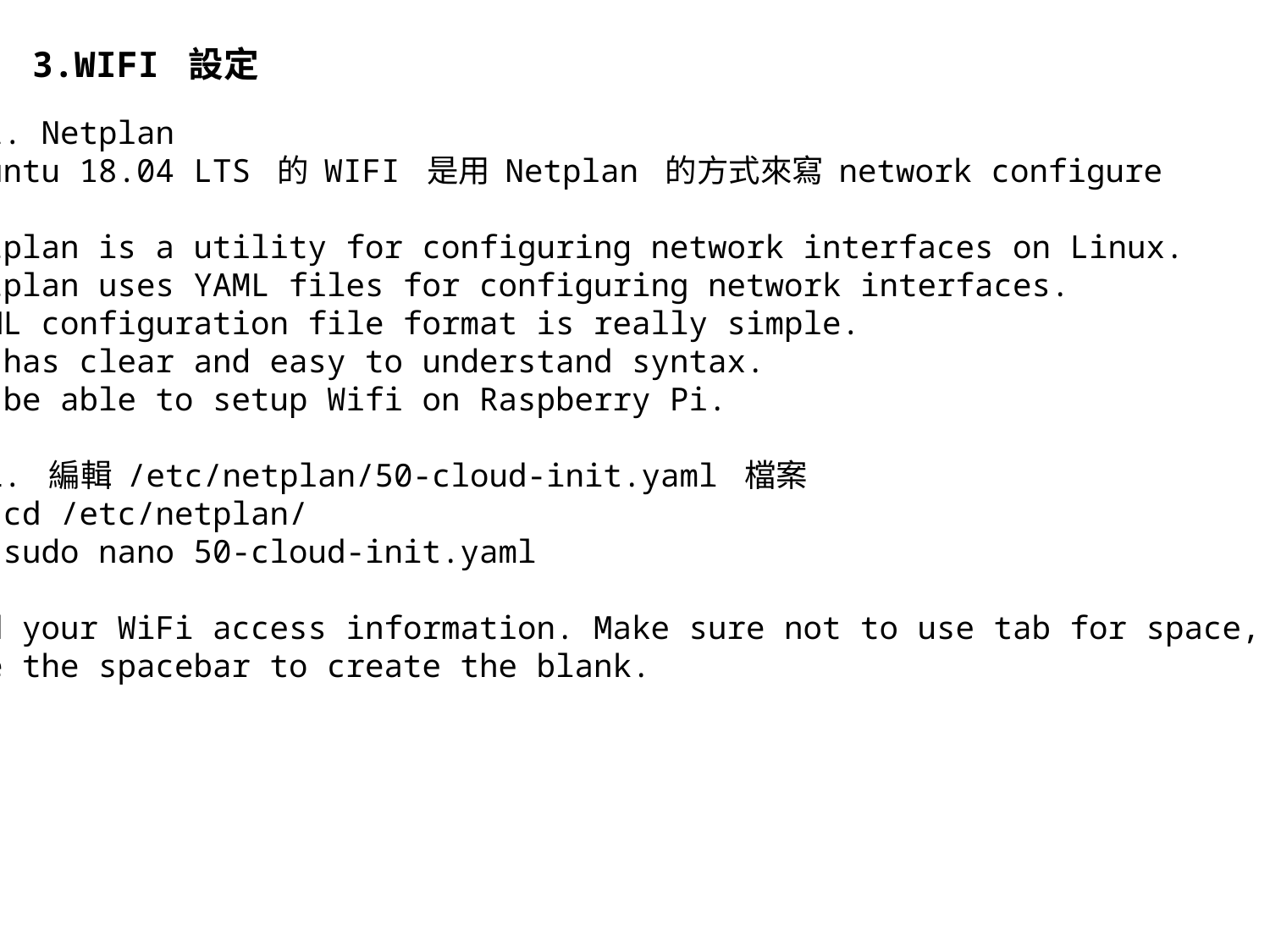

3.WIFI 設定
3.1. Netplan
Ubuntu 18.04 LTS 的 WIFI 是用 Netplan 的方式來寫 network configure

Netplan is a utility for configuring network interfaces on Linux.
Netplan uses YAML files for configuring network interfaces.
YAML configuration file format is really simple.
It has clear and easy to understand syntax.
To be able to setup Wifi on Raspberry Pi.

3.2. 編輯 /etc/netplan/50-cloud-init.yaml 檔案
>> cd /etc/netplan/
>> sudo nano 50-cloud-init.yaml

Add your WiFi access information. Make sure not to use tab for space,
use the spacebar to create the blank.